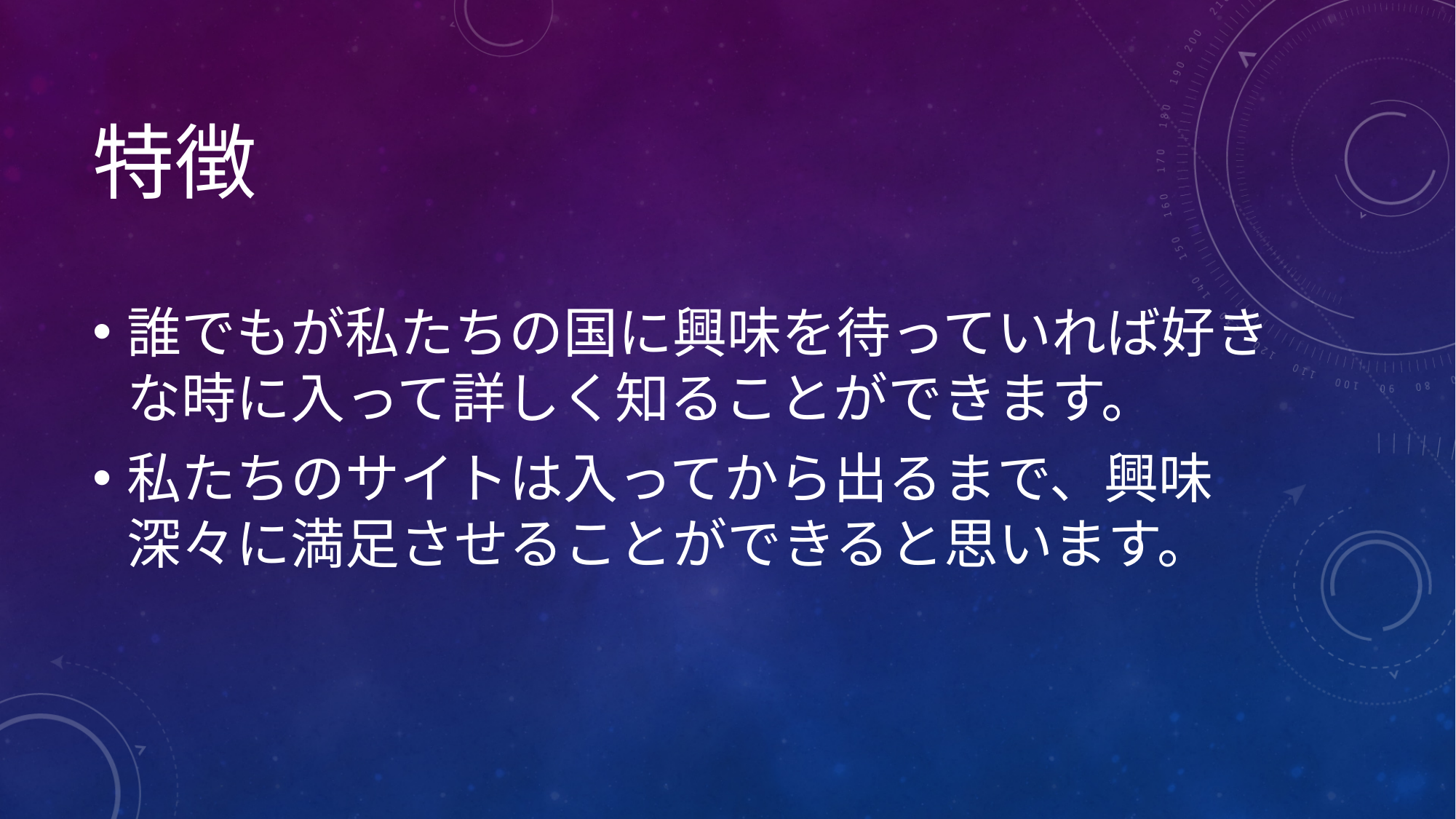

# 特徴
誰でもが私たちの国に興味を待っていれば好きな時に入って詳しく知ることができます。
私たちのサイトは入ってから出るまで、興味深々に満足させることができると思います。